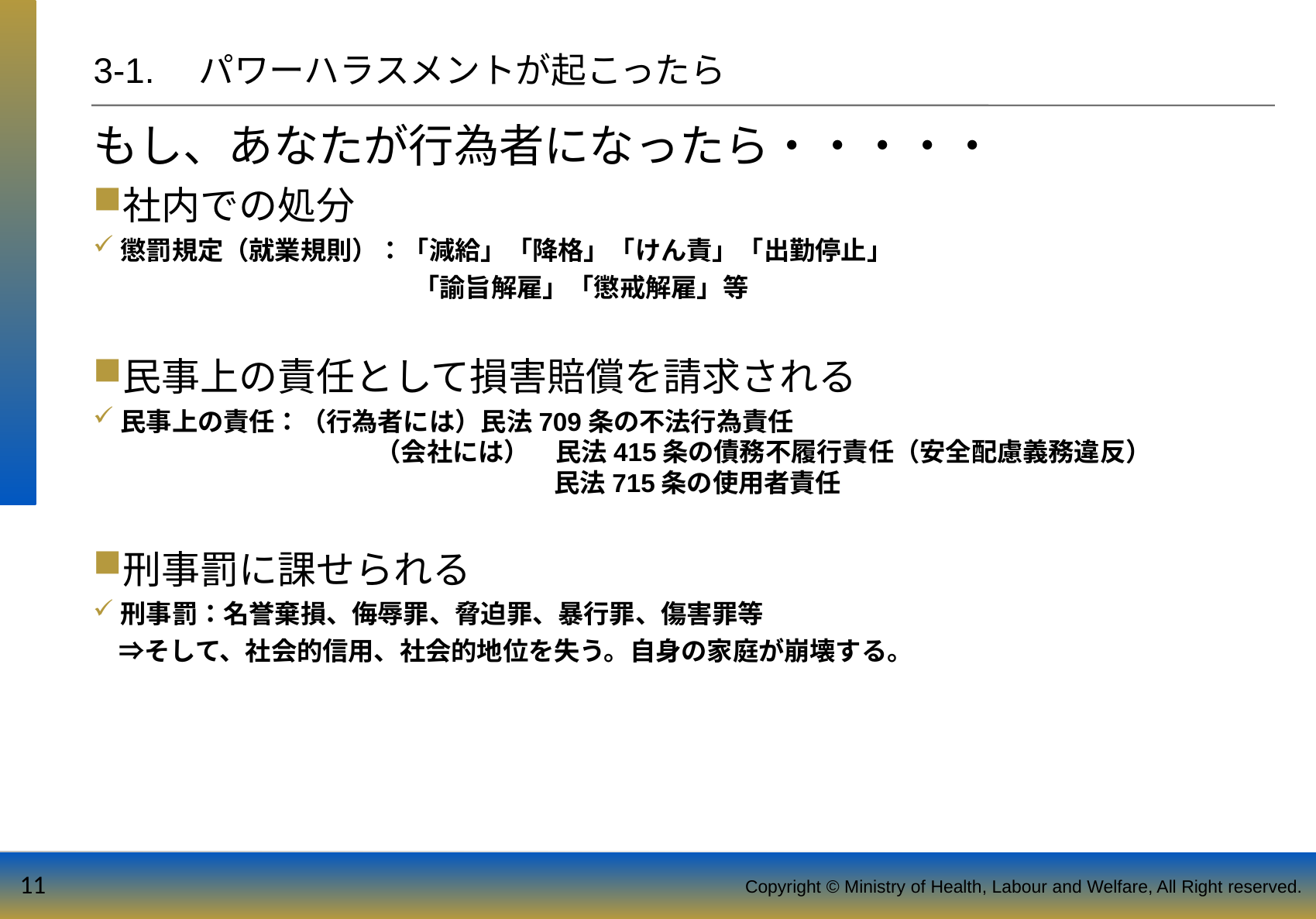

# 3-1.　パワーハラスメントが起こったら
もし、あなたが行為者になったら・・・・・
社内での処分
懲罰規定（就業規則）：「減給」「降格」「けん責」「出勤停止」
 　　　　　　　　　　　　「諭旨解雇」「懲戒解雇」等

民事上の責任として損害賠償を請求される
民事上の責任：（行為者には）民法709条の不法行為責任
   		（会社には）　民法415条の債務不履行責任（安全配慮義務違反）
			　　民法715条の使用者責任

刑事罰に課せられる
刑事罰：名誉棄損、侮辱罪、脅迫罪、暴行罪、傷害罪等
　⇒そして、社会的信用、社会的地位を失う。自身の家庭が崩壊する。
11